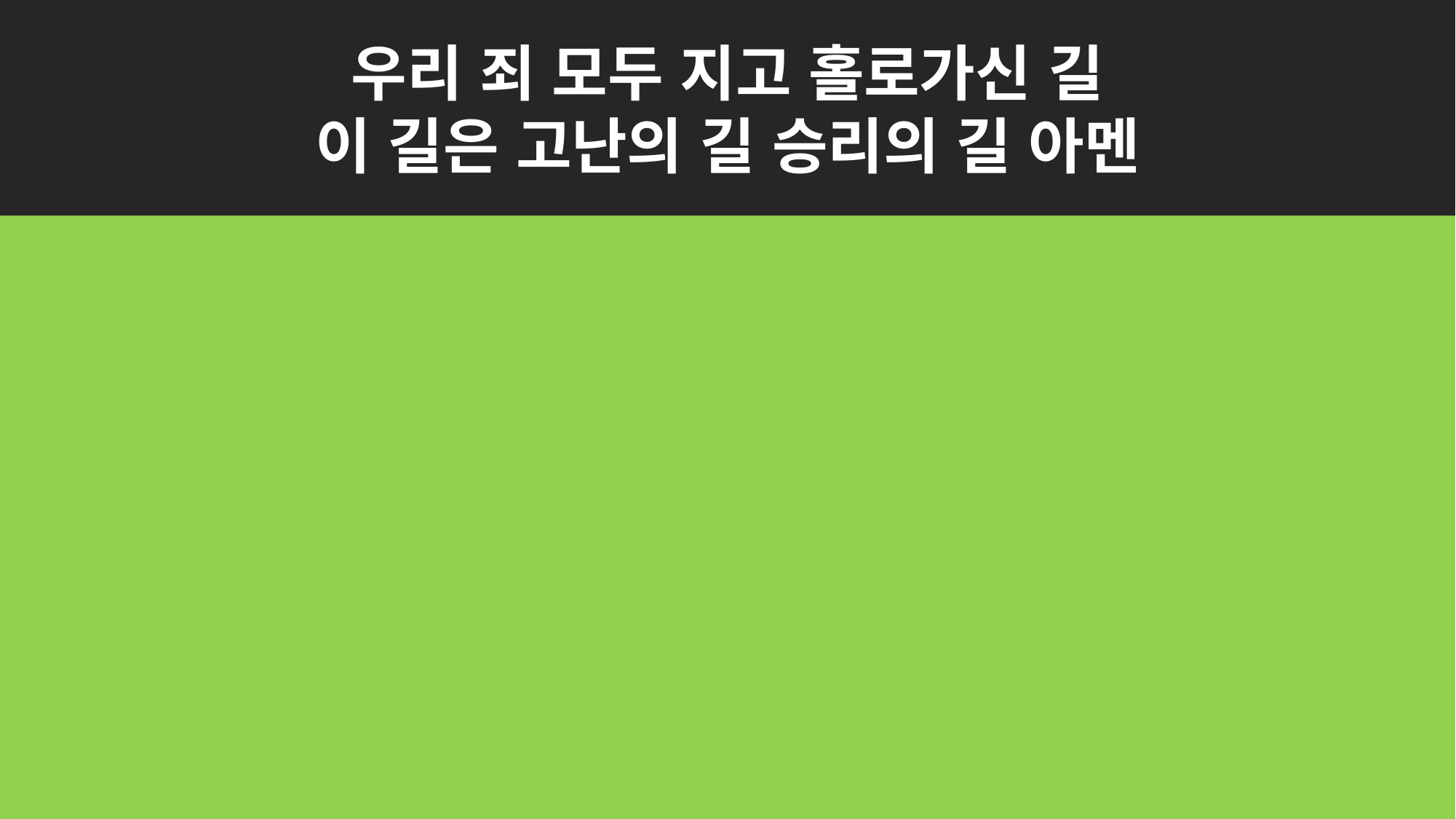

우리 죄 모두 지고 홀로가신 길
이 길은 고난의 길 승리의 길 아멘